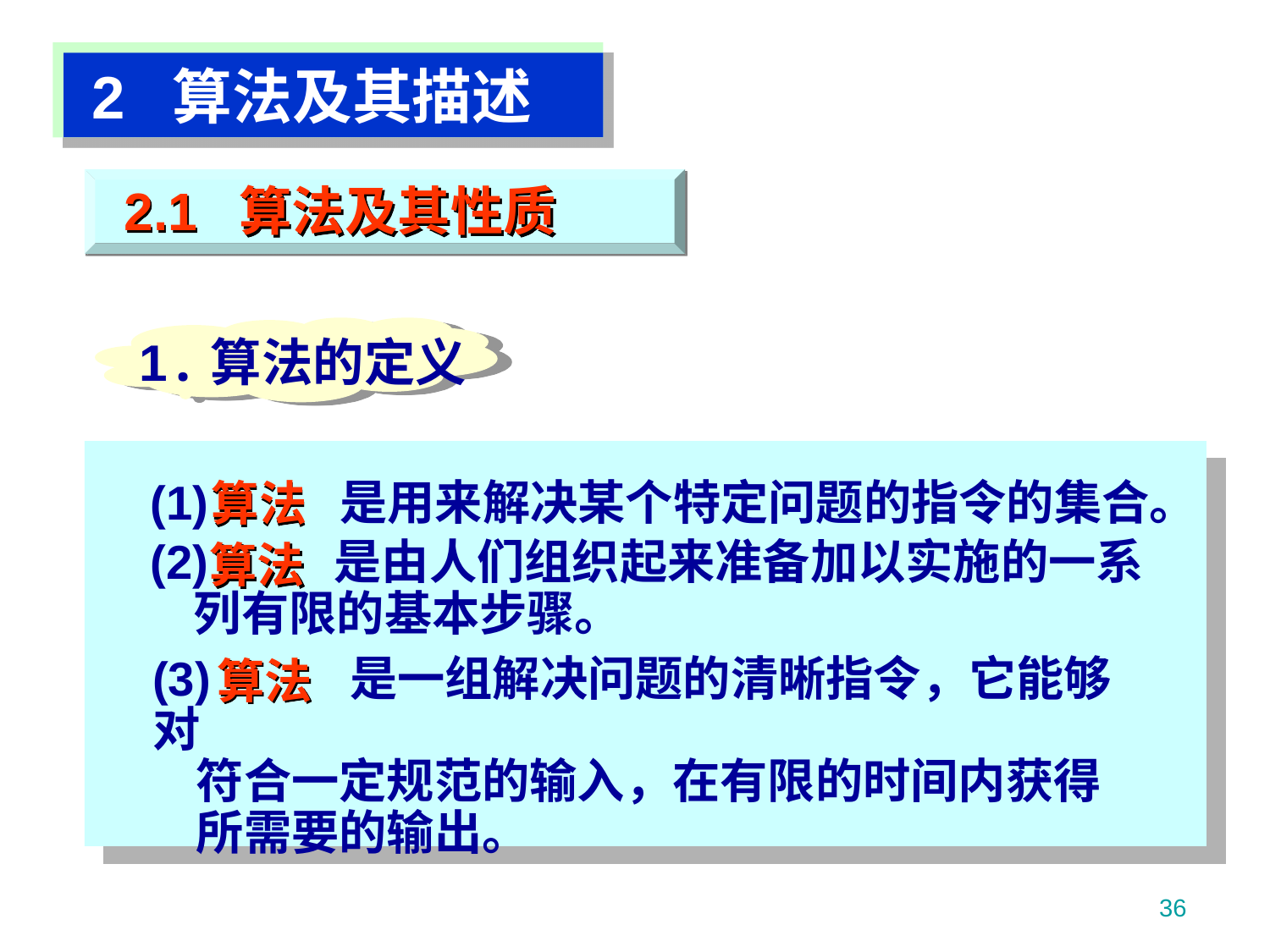

2  算法及其描述

2.1  算法及其性质

1.算法的定义

(1)         是用来解决某个特定问题的指令的集合。
算法
算法
(2)    是由人们组织起来准备加以实施的一系
   列有限的基本步骤。
算法
(3)     是一组解决问题的清晰指令，它能够对
   符合一定规范的输入，在有限的时间内获得
   所需要的输出。
36